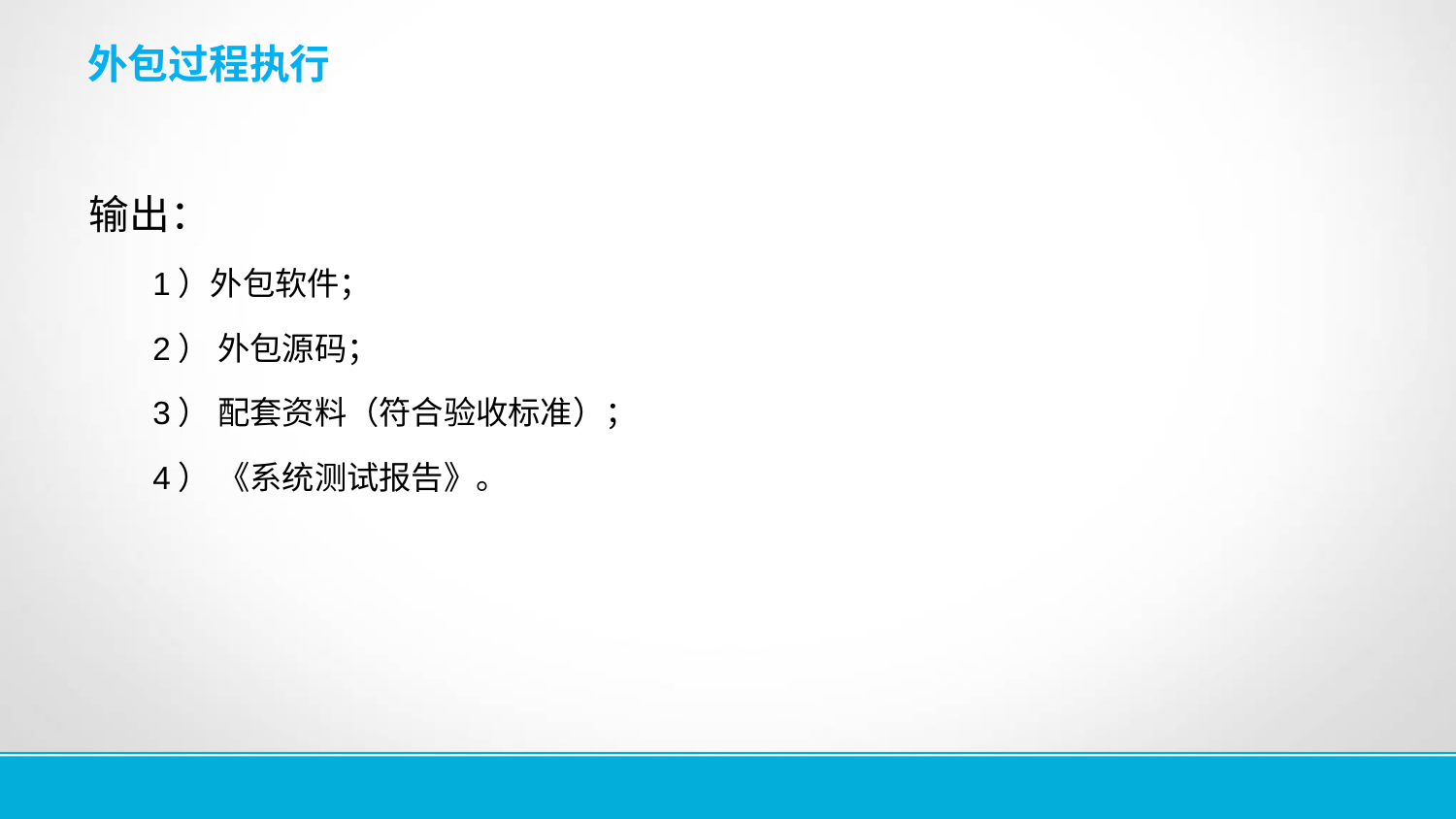

外包过程执行
输出：
1）外包软件；
2） 外包源码；
3） 配套资料（符合验收标准）；
4） 《系统测试报告》。